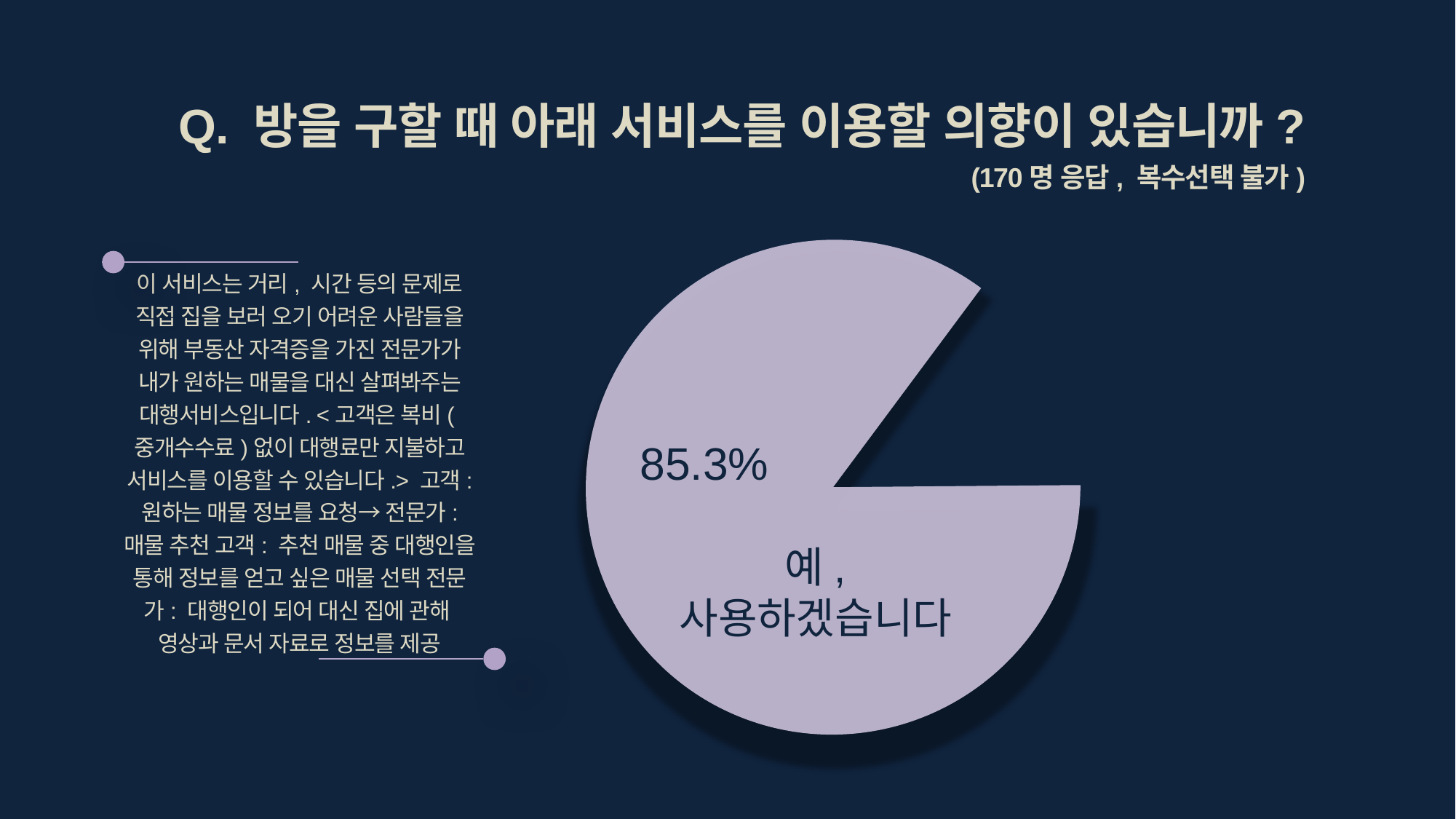

# Q. 방을 구할 때 아래 서비스를 이용할 의향이 있습니까? (170명 응답, 복수선택 불가)
이 서비스는 거리, 시간 등의 문제로 직접 집을 보러 오기 어려운 사람들을 위해 부동산 자격증을 가진 전문가가 내가 원하는 매물을 대신 살펴봐주는 대행서비스입니다. <고객은 복비(중개수수료)없이 대행료만 지불하고 서비스를 이용할 수 있습니다.> 고객: 원하는 매물 정보를 요청→ 전문가: 매물 추천 고객: 추천 매물 중 대행인을 통해 정보를 얻고 싶은 매물 선택 전문가: 대행인이 되어 대신 집에 관해  영상과 문서 자료로 정보를 제공

85.3%

예, 사용하겠습니다